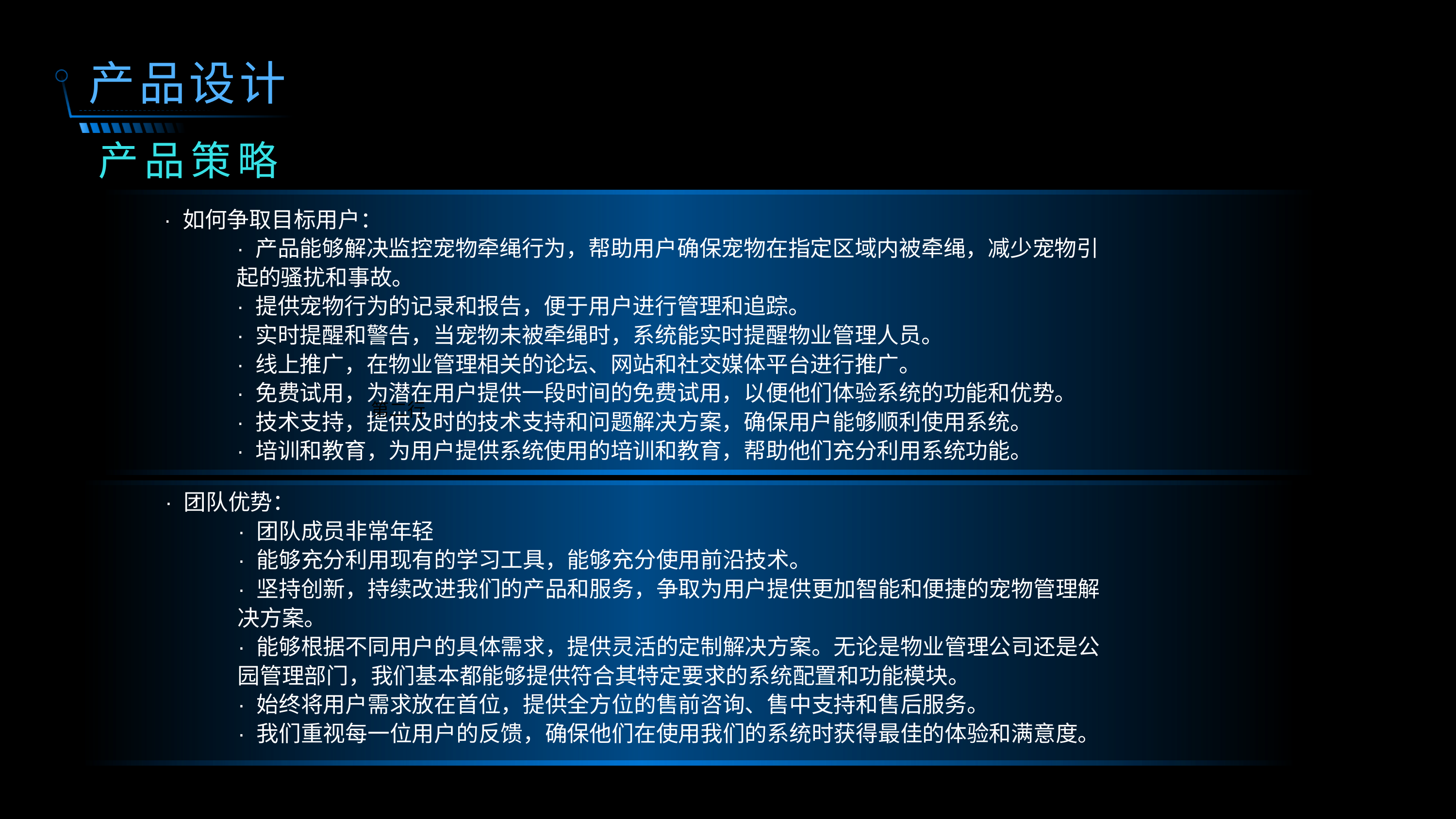

产品设计

产品策略

· 如何争取目标用户：
· 产品能够解决监控宠物牵绳行为，帮助用户确保宠物在指定区域内被牵绳，减少宠物引起的骚扰和事故。
· 提供宠物行为的记录和报告，便于用户进行管理和追踪。
· 实时提醒和警告，当宠物未被牵绳时，系统能实时提醒物业管理人员。
· 线上推广，在物业管理相关的论坛、网站和社交媒体平台进行推广。
· 免费试用，为潜在用户提供一段时间的免费试用，以便他们体验系统的功能和优势。
· 技术支持，提供及时的技术支持和问题解决方案，确保用户能够顺利使用系统。
· 培训和教育，为用户提供系统使用的培训和教育，帮助他们充分利用系统功能。
第二行

· 团队优势：
· 团队成员非常年轻
· 能够充分利用现有的学习工具，能够充分使用前沿技术。
· 坚持创新，持续改进我们的产品和服务，争取为用户提供更加智能和便捷的宠物管理解决方案。
· 能够根据不同用户的具体需求，提供灵活的定制解决方案。无论是物业管理公司还是公园管理部门，我们基本都能够提供符合其特定要求的系统配置和功能模块。
· 始终将用户需求放在首位，提供全方位的售前咨询、售中支持和售后服务。
· 我们重视每一位用户的反馈，确保他们在使用我们的系统时获得最佳的体验和满意度。